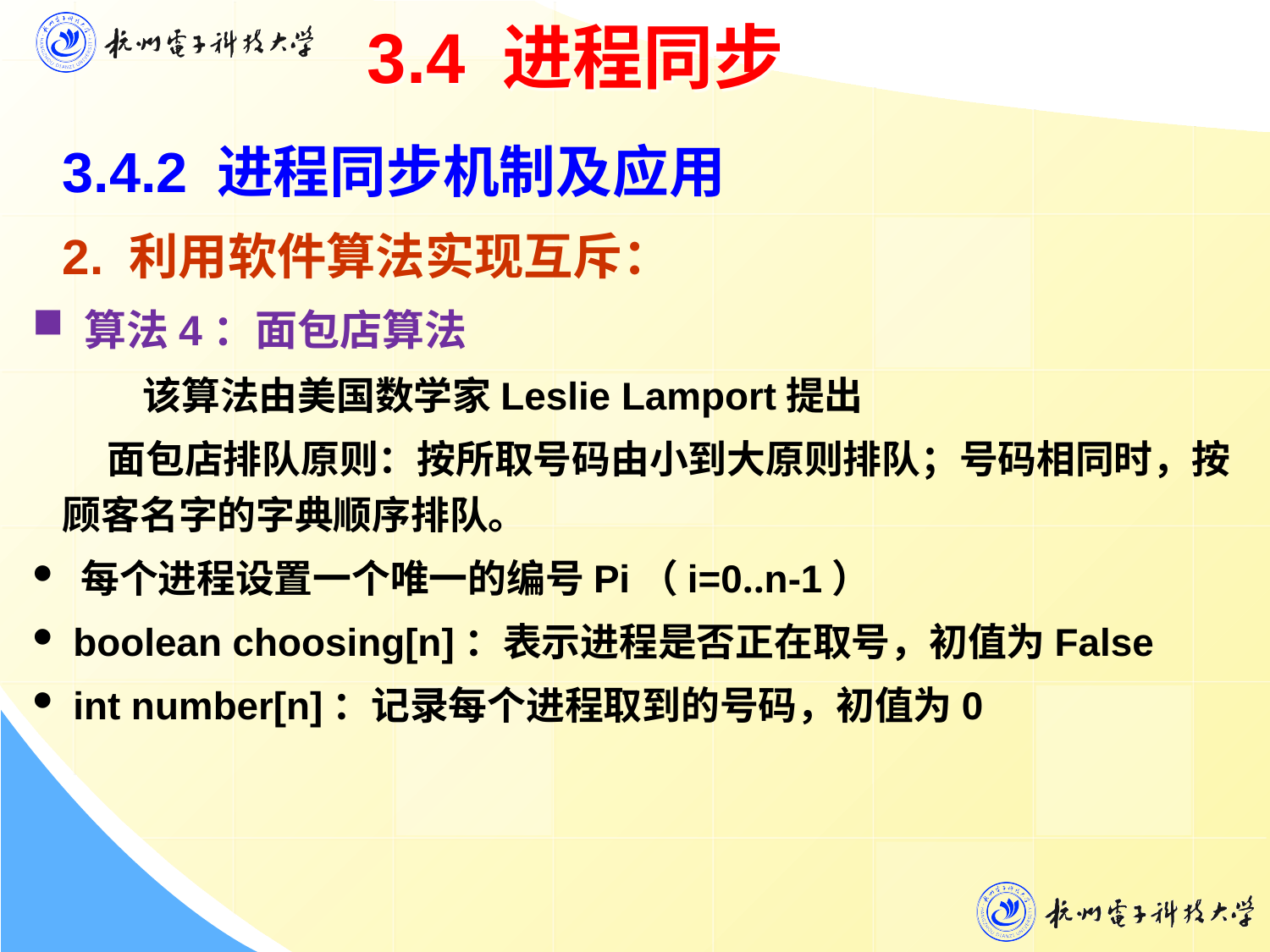

3.4 进程同步
3.4.2 进程同步机制及应用
2. 利用软件算法实现互斥：
 算法4：面包店算法
        该算法由美国数学家Leslie Lamport提出
    面包店排队原则：按所取号码由小到大原则排队；号码相同时，按顾客名字的字典顺序排队。
 每个进程设置一个唯一的编号Pi（i=0‥n-1）
 boolean choosing[n]：表示进程是否正在取号，初值为False
 int number[n]：记录每个进程取到的号码，初值为0